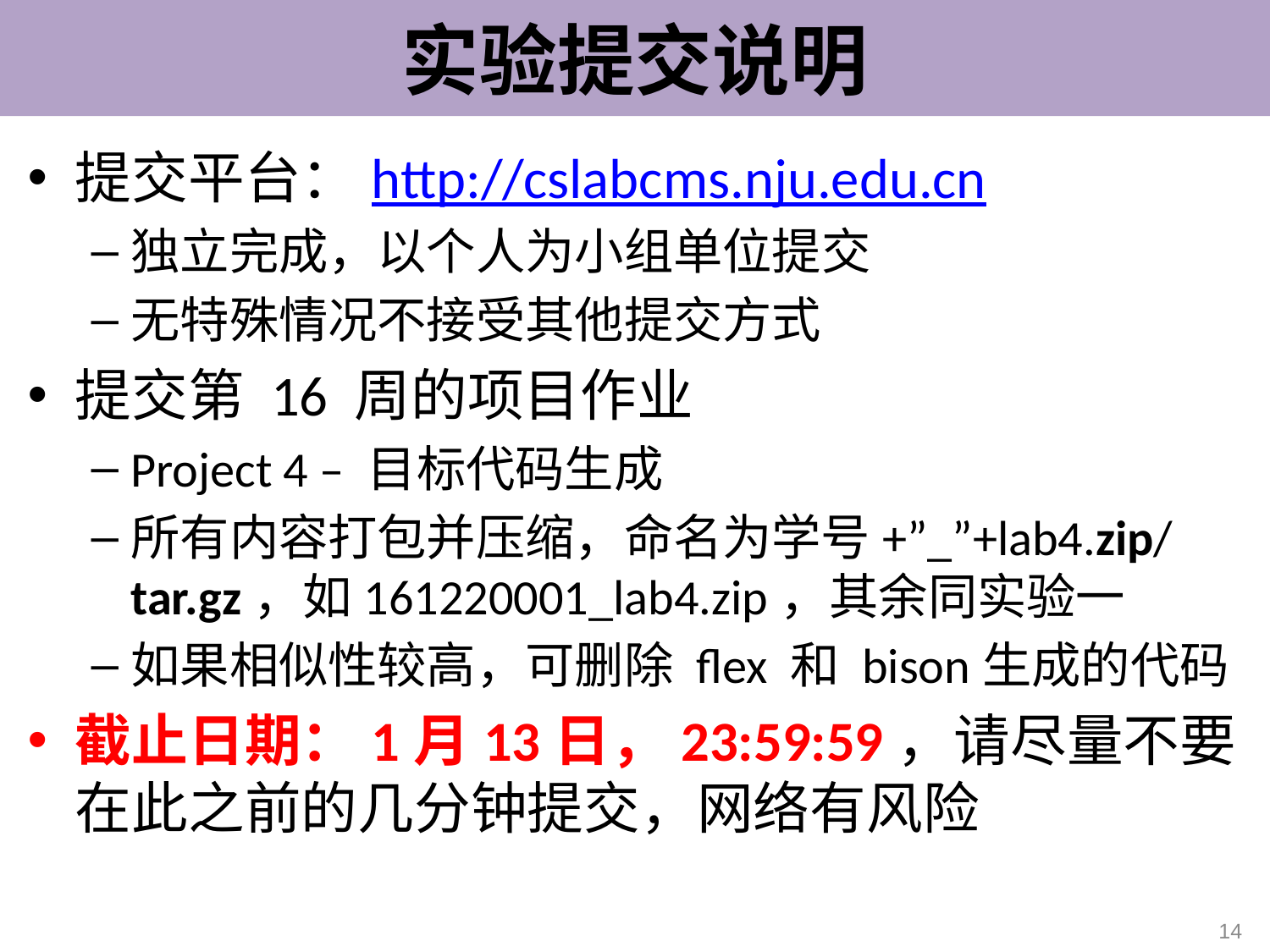

# 实验提交说明
提交平台：http://cslabcms.nju.edu.cn
独立完成，以个人为小组单位提交
无特殊情况不接受其他提交方式
提交第 16 周的项目作业
Project 4 – 目标代码生成
所有内容打包并压缩，命名为学号+”_”+lab4.zip/ tar.gz，如161220001_lab4.zip，其余同实验一
如果相似性较高，可删除 flex 和 bison生成的代码
截止日期：1月13日，23:59:59，请尽量不要在此之前的几分钟提交，网络有风险

14